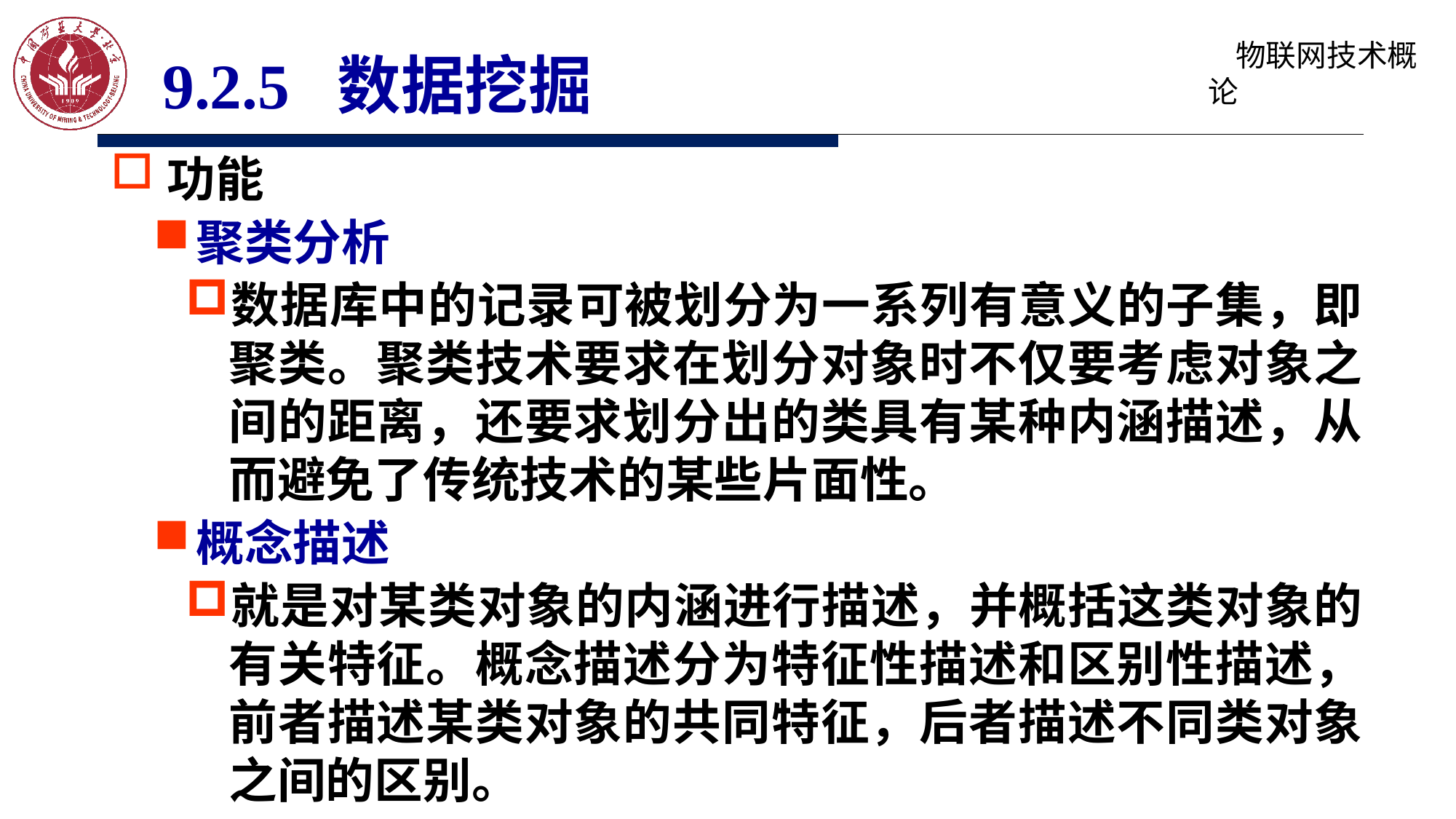

9.2.5  数据挖掘
功能
聚类分析
数据库中的记录可被划分为一系列有意义的子集，即聚类。聚类技术要求在划分对象时不仅要考虑对象之间的距离，还要求划分出的类具有某种内涵描述，从而避免了传统技术的某些片面性。
概念描述
就是对某类对象的内涵进行描述，并概括这类对象的有关特征。概念描述分为特征性描述和区别性描述，前者描述某类对象的共同特征，后者描述不同类对象之间的区别。